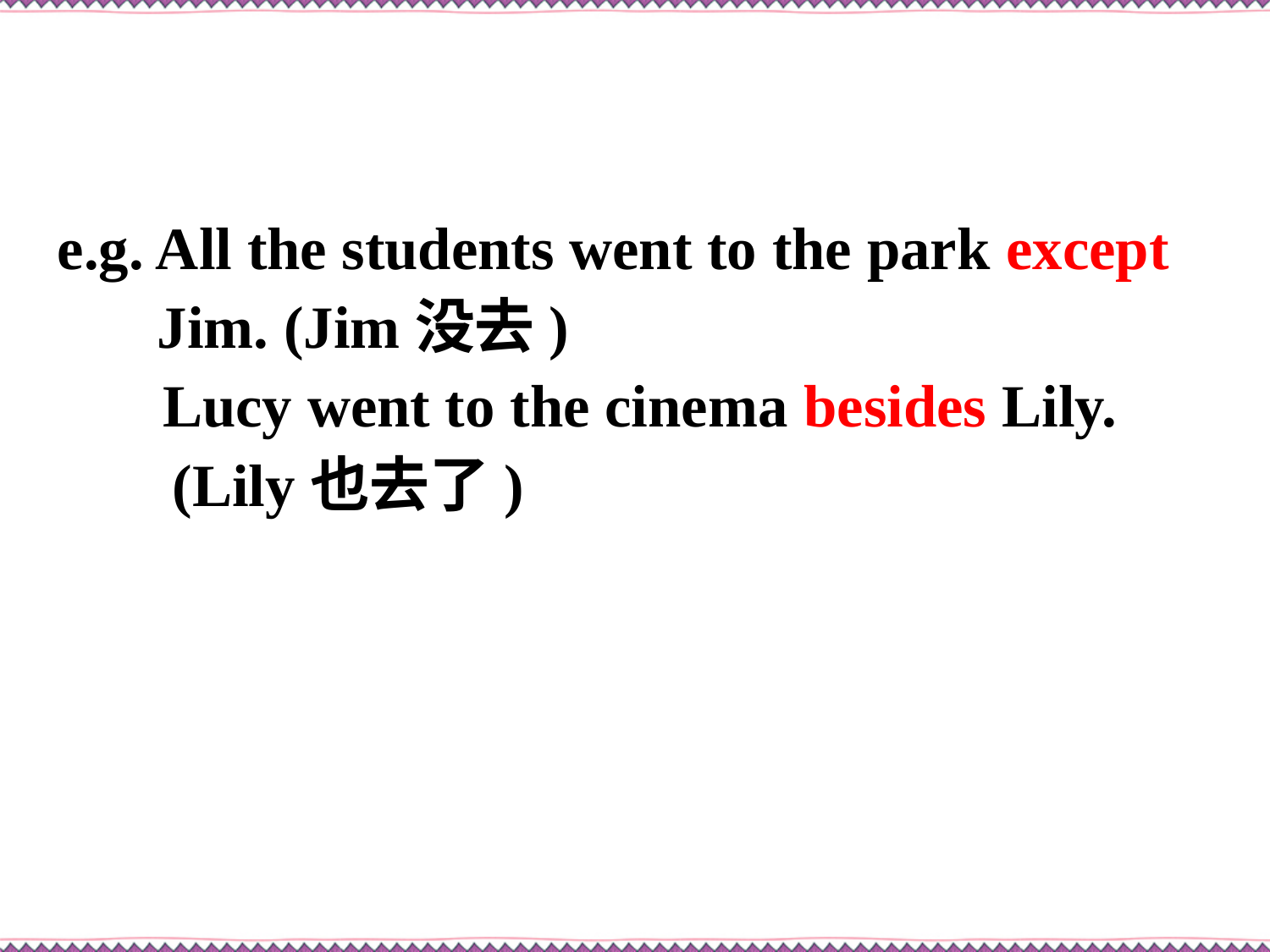

e.g. All the students went to the park except Jim. (Jim没去)
       Lucy went to the cinema besides Lily.      (Lily也去了)